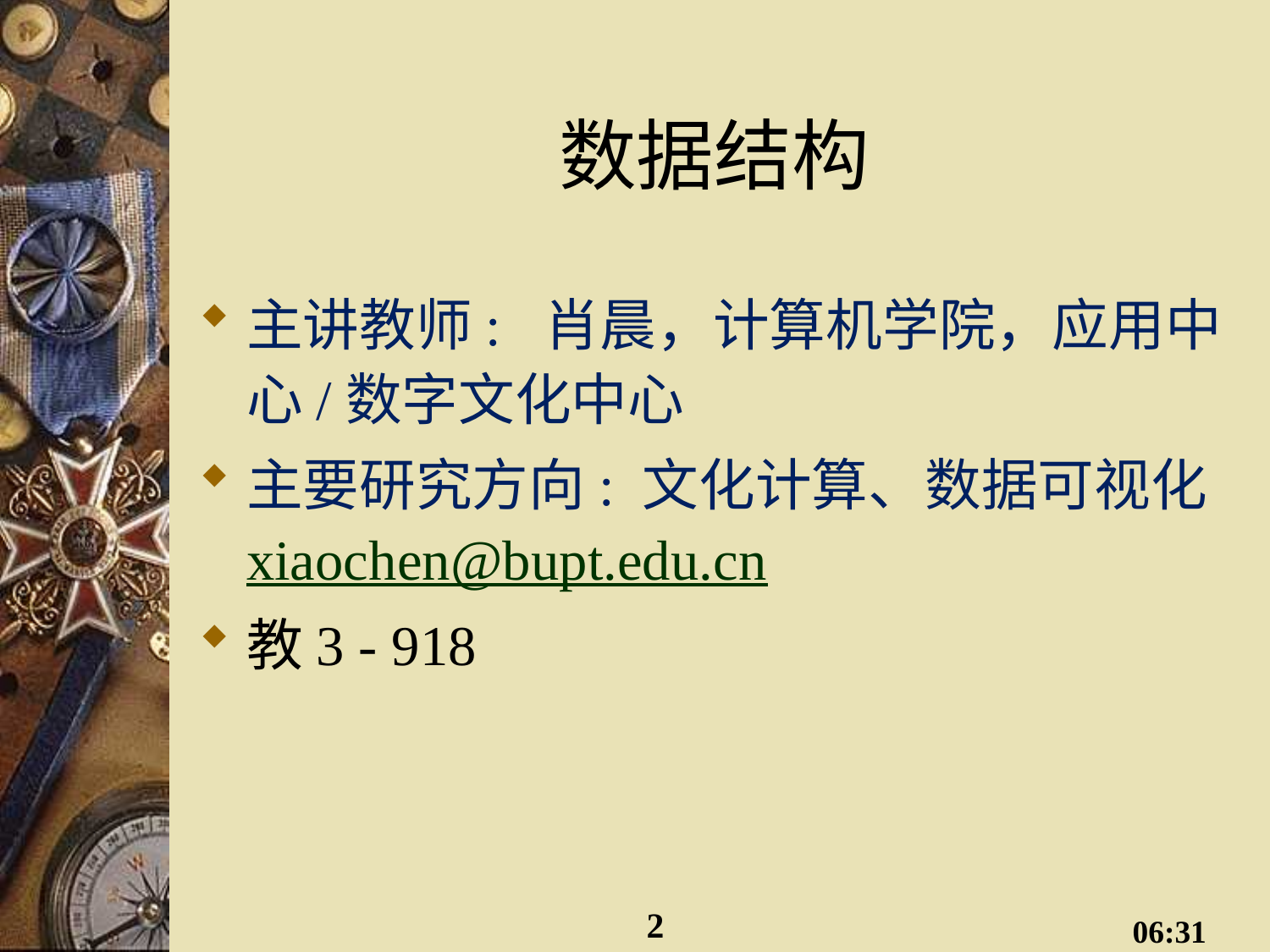

# 数据结构
主讲教师:  肖晨，计算机学院，应用中心/数字文化中心
主要研究方向: 文化计算、数据可视化xiaochen@bupt.edu.cn
教3 - 918